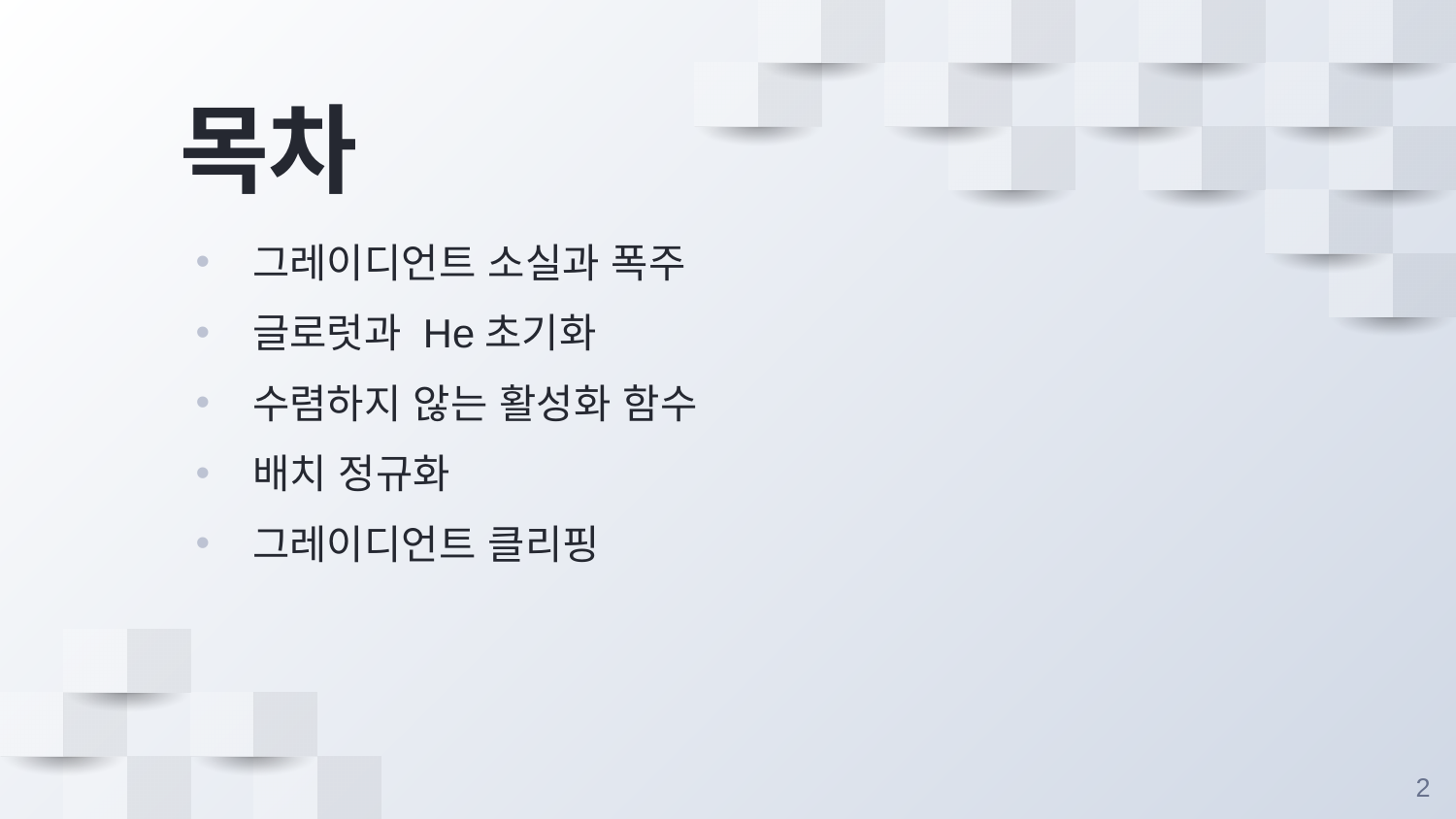

# 목차
그레이디언트 소실과 폭주
글로럿과 He초기화
수렴하지 않는 활성화 함수
배치 정규화
그레이디언트 클리핑
2